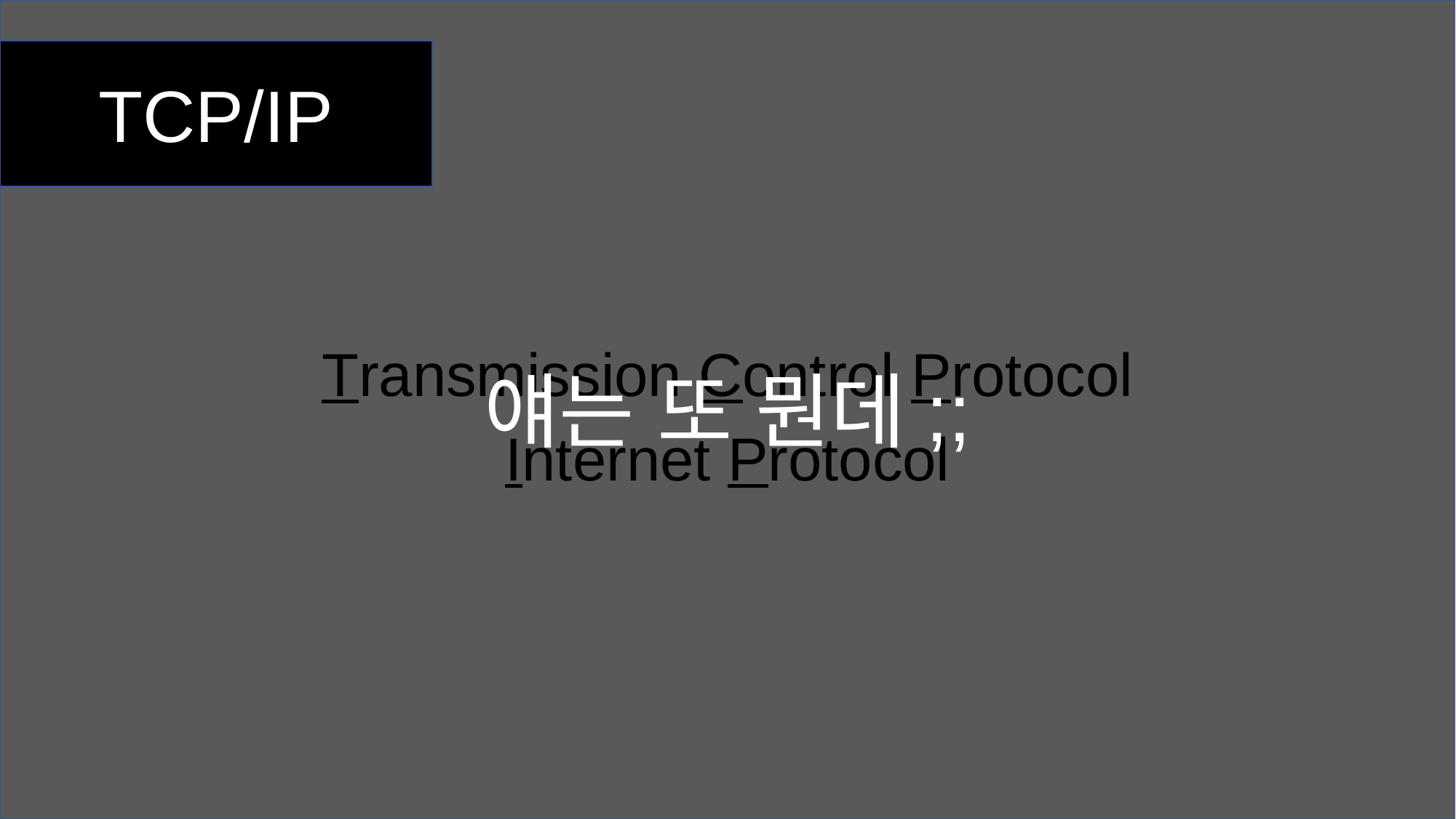

TCP/IP
Transmission Control Protocol
얘는 또 뭔데;;
Internet Protocol